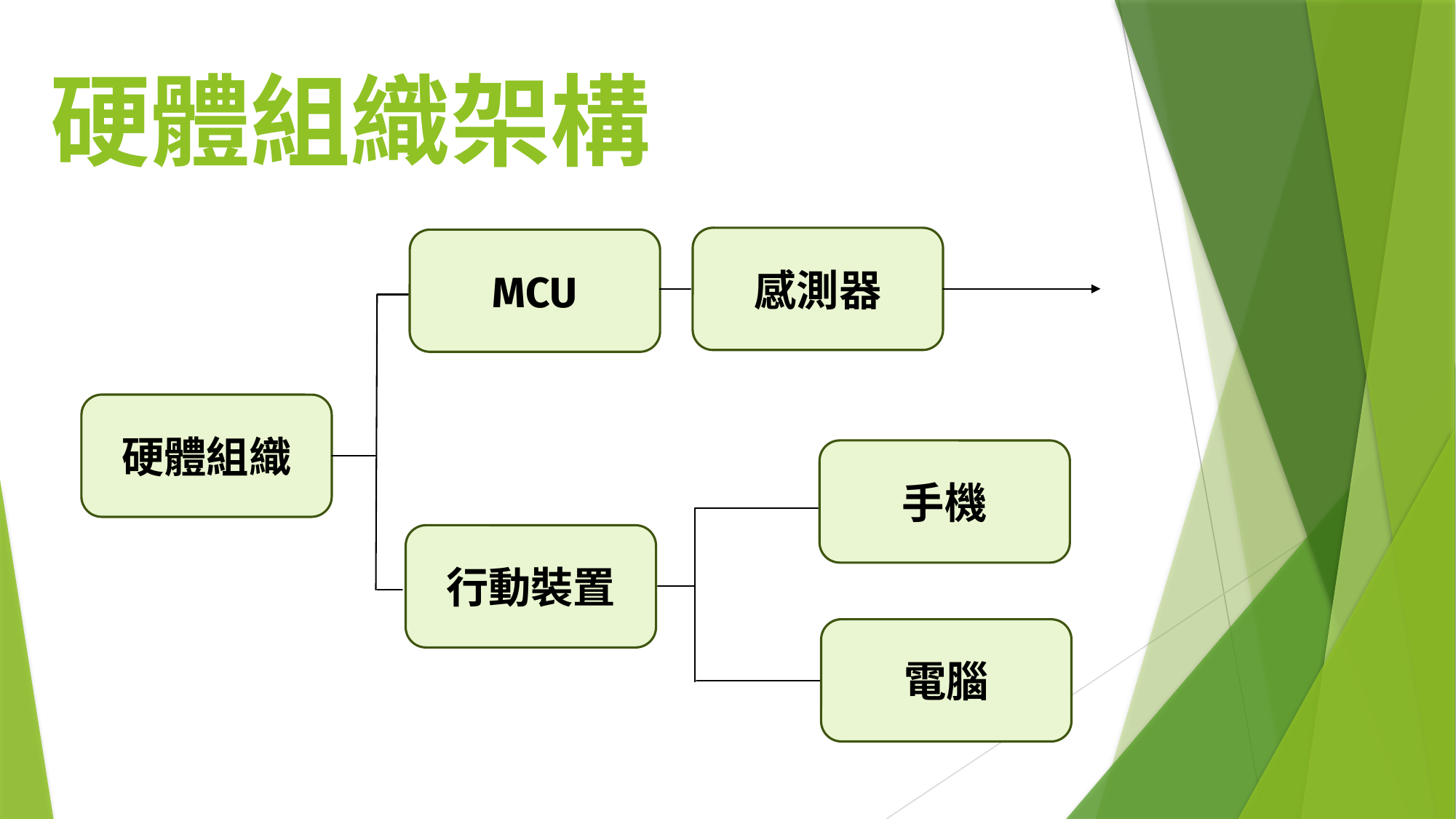

# 硬體組織架構
感測器
MCU
硬體組織
手機
行動裝置
電腦